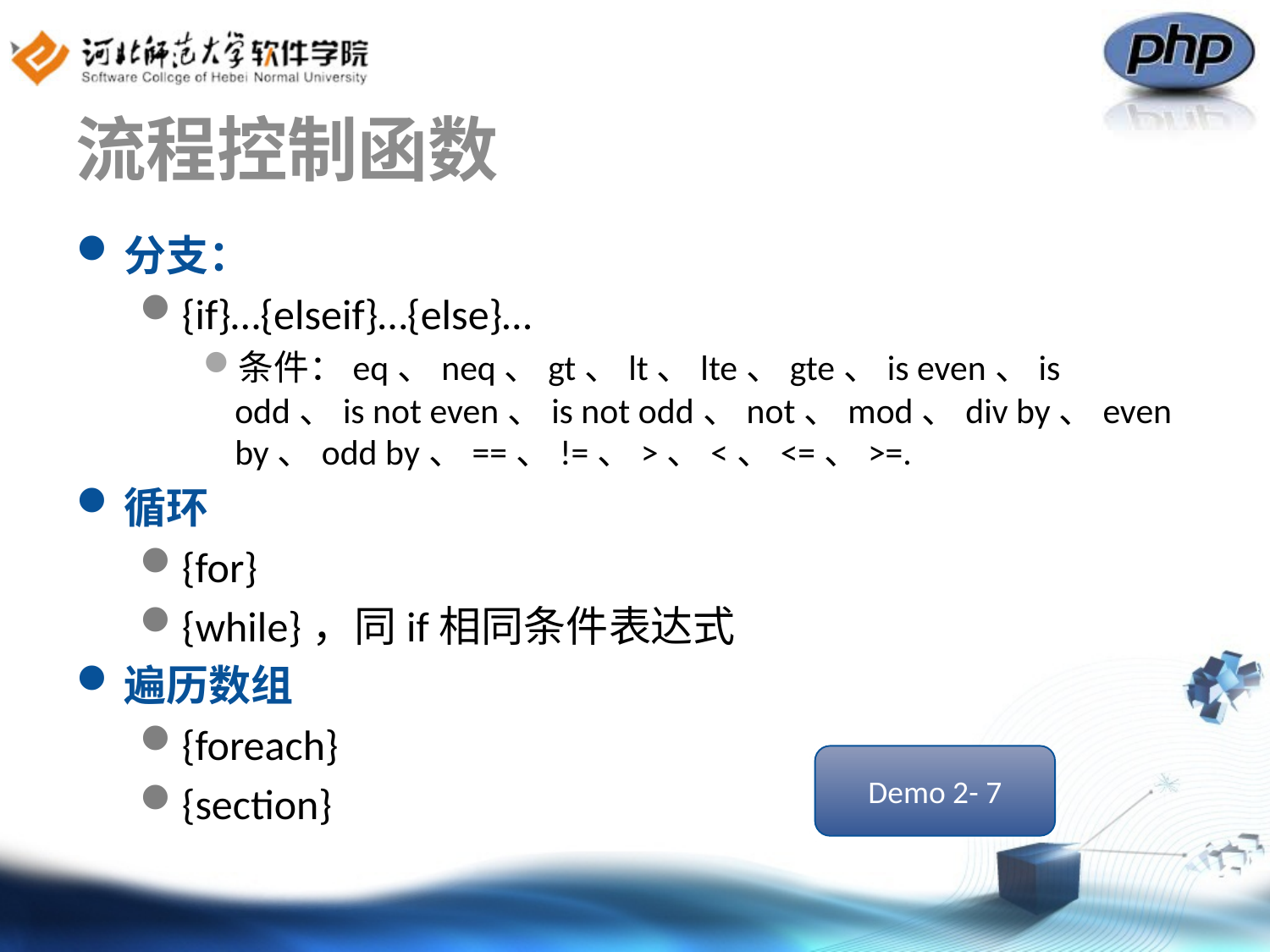

# 流程控制函数
分支：
{if}…{elseif}…{else}…
条件：eq、neq、gt、lt、lte、gte、is even、is odd、is not even、is not odd、not、mod、div by、even by、odd by、==、!=、>、<、<=、>=.
循环
{for}
{while}，同if相同条件表达式
遍历数组
{foreach}
{section}

Demo 2- 7